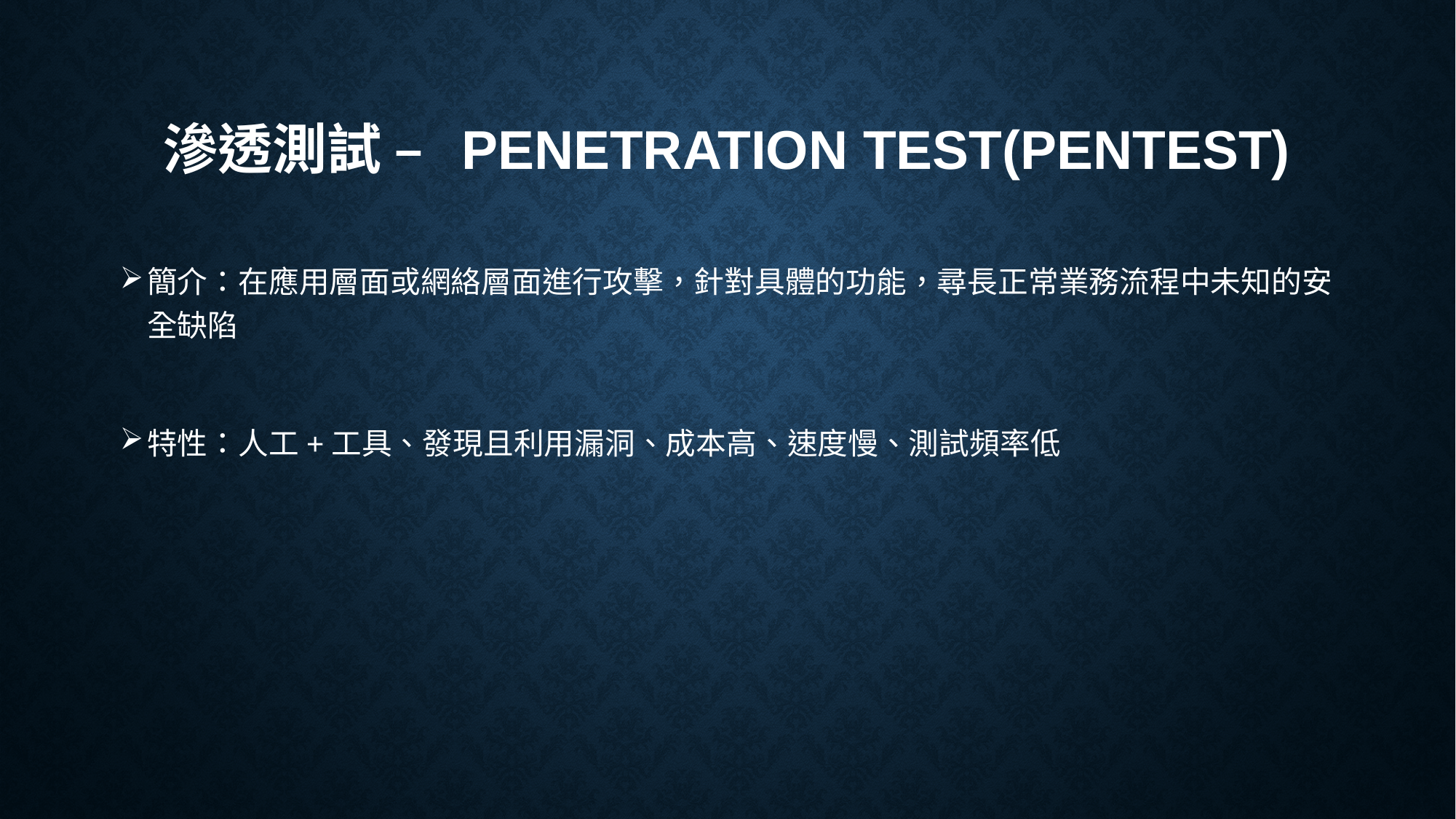

# 滲透測試 –  Penetration Test(PenTest)
簡介：在應用層面或網絡層面進行攻擊，針對具體的功能，尋長正常業務流程中未知的安全缺陷

特性：人工+工具、發現且利用漏洞、成本高、速度慢、測試頻率低